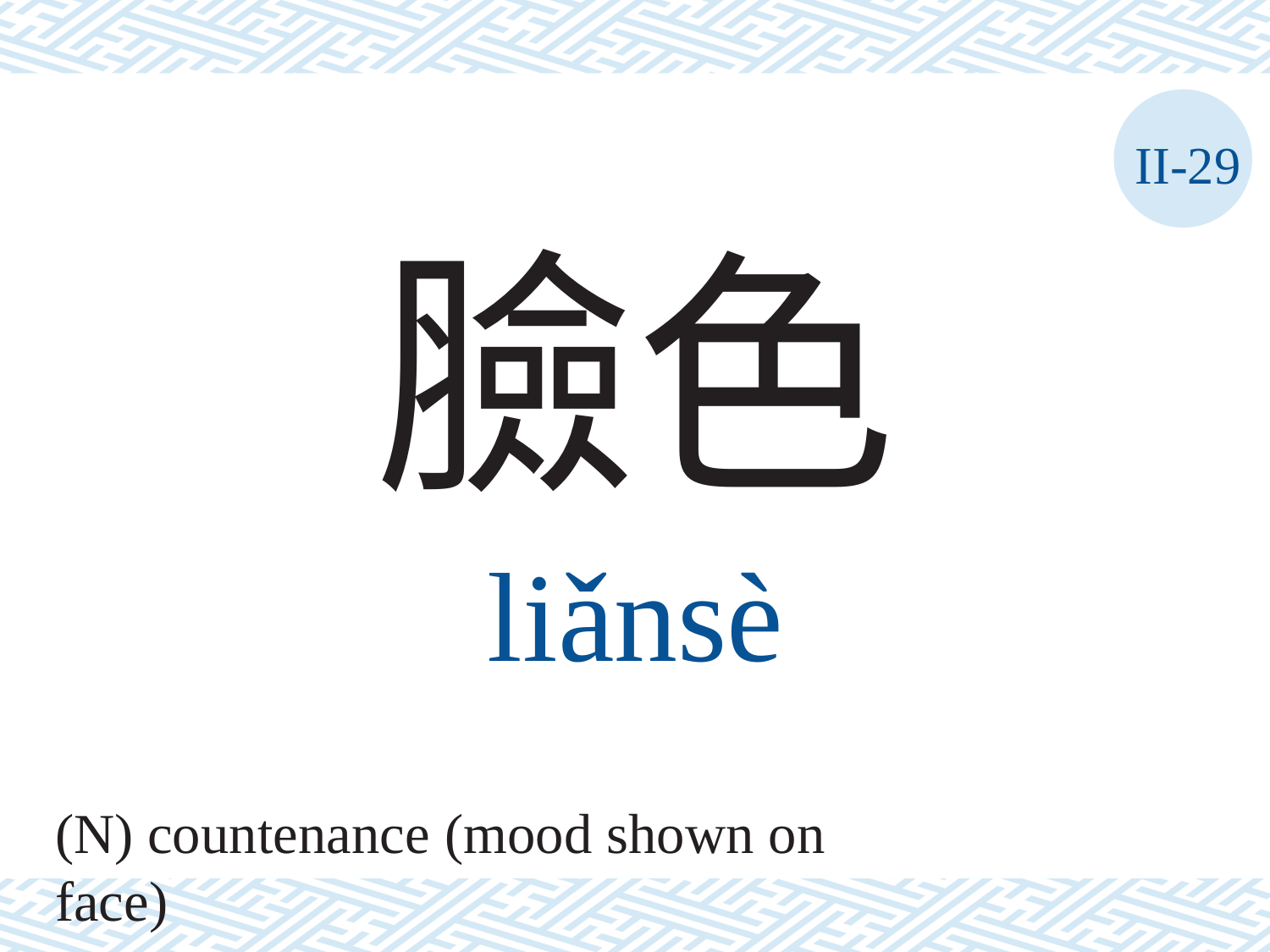

II-29
臉色
liǎnsè
(N) countenance (mood shown on face)